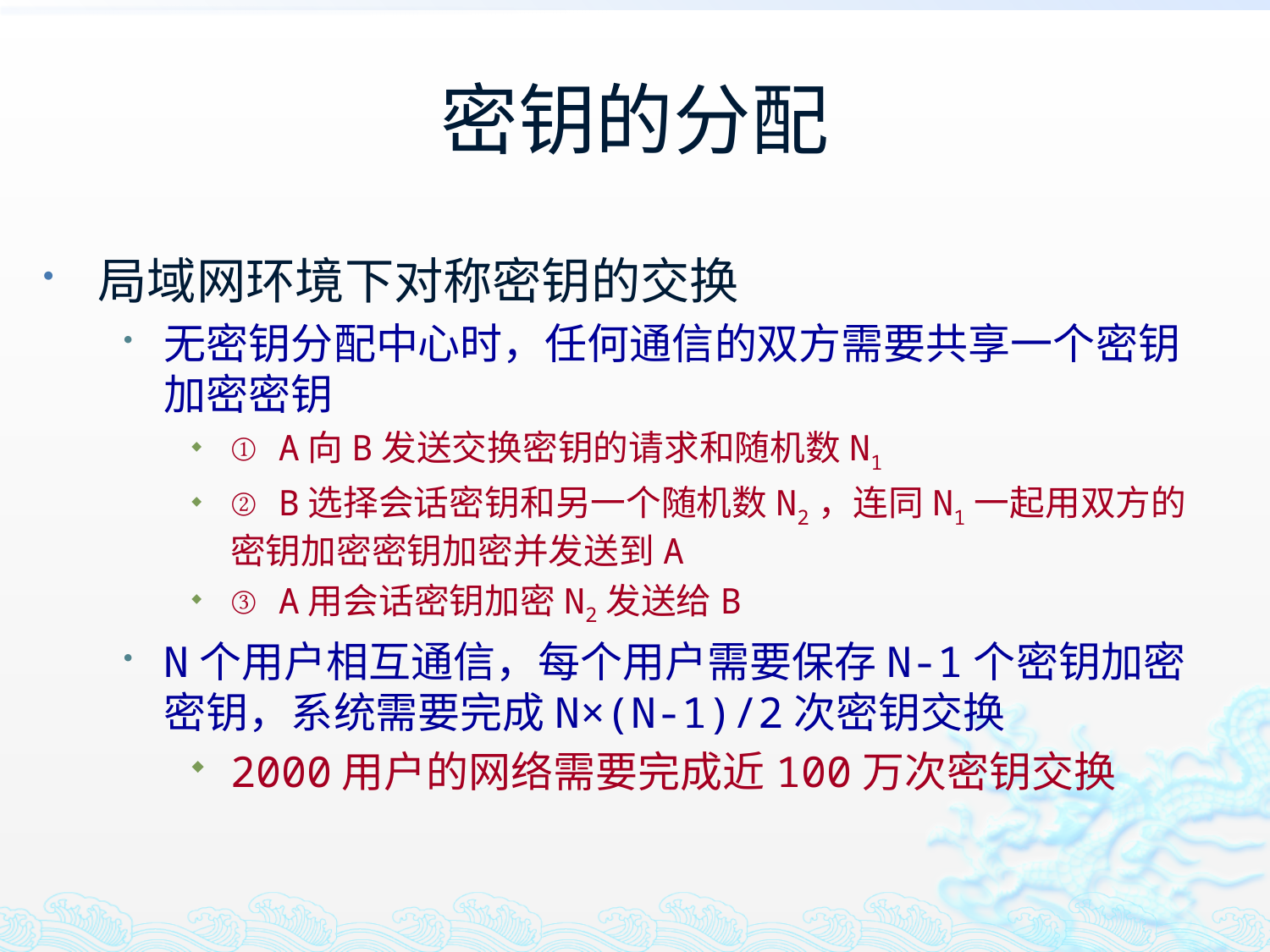

# 密钥的分配
局域网环境下对称密钥的交换
无密钥分配中心时，任何通信的双方需要共享一个密钥加密密钥
① A向B发送交换密钥的请求和随机数N1
② B选择会话密钥和另一个随机数N2，连同N1一起用双方的密钥加密密钥加密并发送到A
③ A用会话密钥加密N2发送给B
N个用户相互通信，每个用户需要保存N-1个密钥加密密钥，系统需要完成N×(N-1)/2次密钥交换
2000用户的网络需要完成近100万次密钥交换